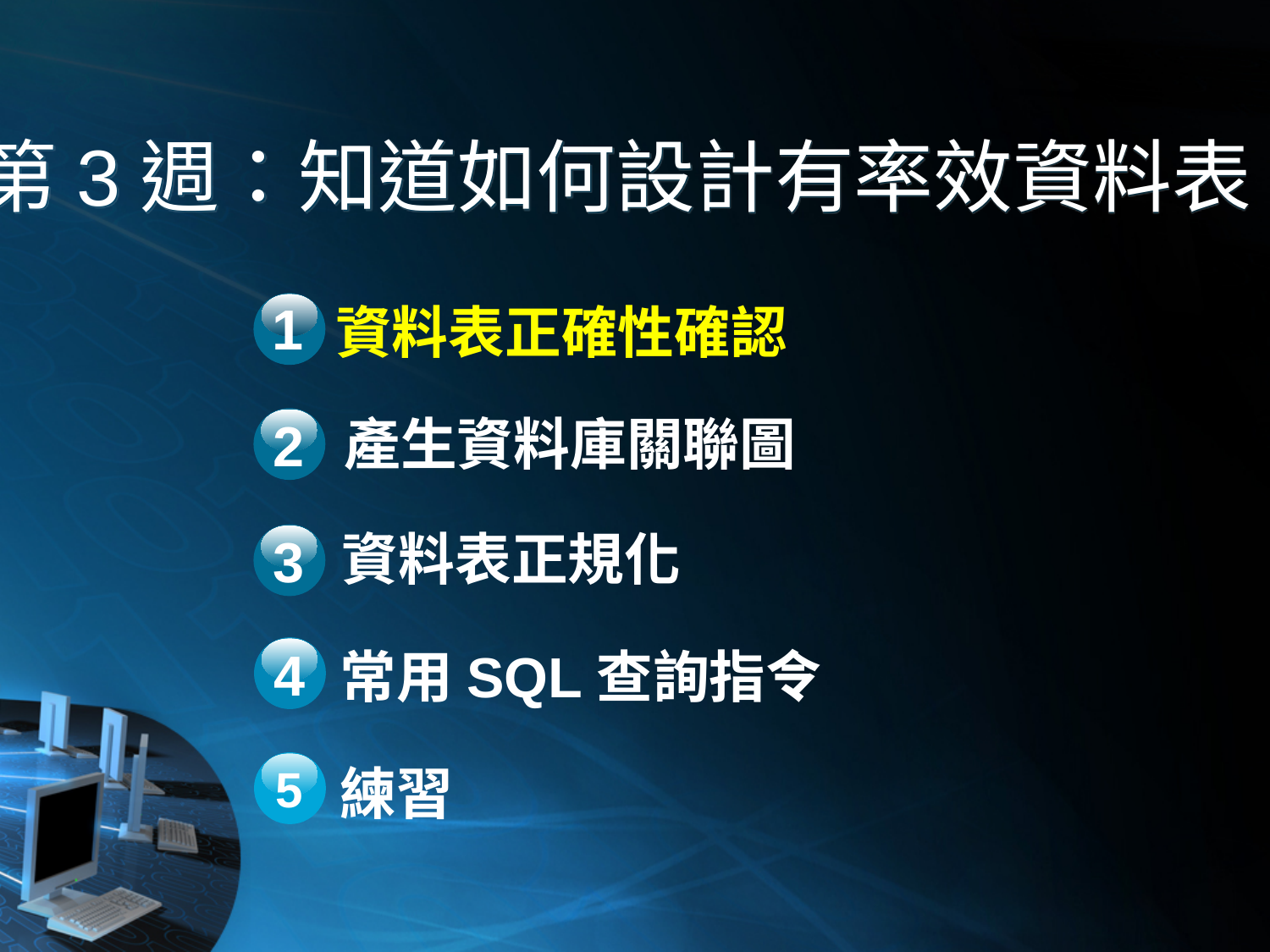

第3週：知道如何設計有率效資料表!
1
資料表正確性確認

產生資料庫關聯圖
2

資料表正規化
3

常用SQL查詢指令
4

5
練習